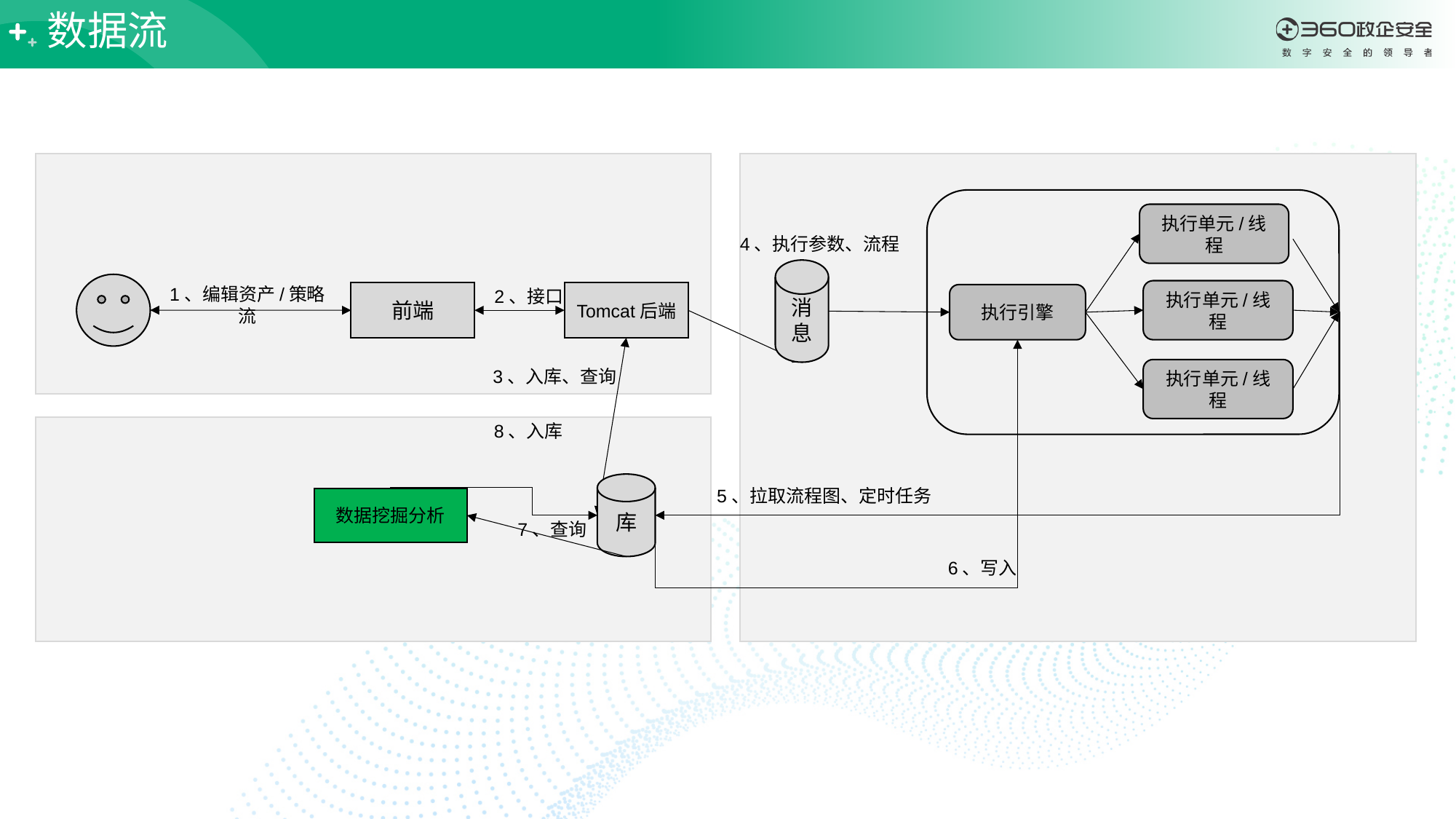

数据流

执行单元/线程
4、执行参数、流程
消息

1、编辑资产/策略流
2、接口
执行单元/线程
Tomcat后端
前端
执行引擎
3、入库、查询
执行单元/线程
8、入库

库
5、拉取流程图、定时任务
数据挖掘分析
7、查询
6、写入